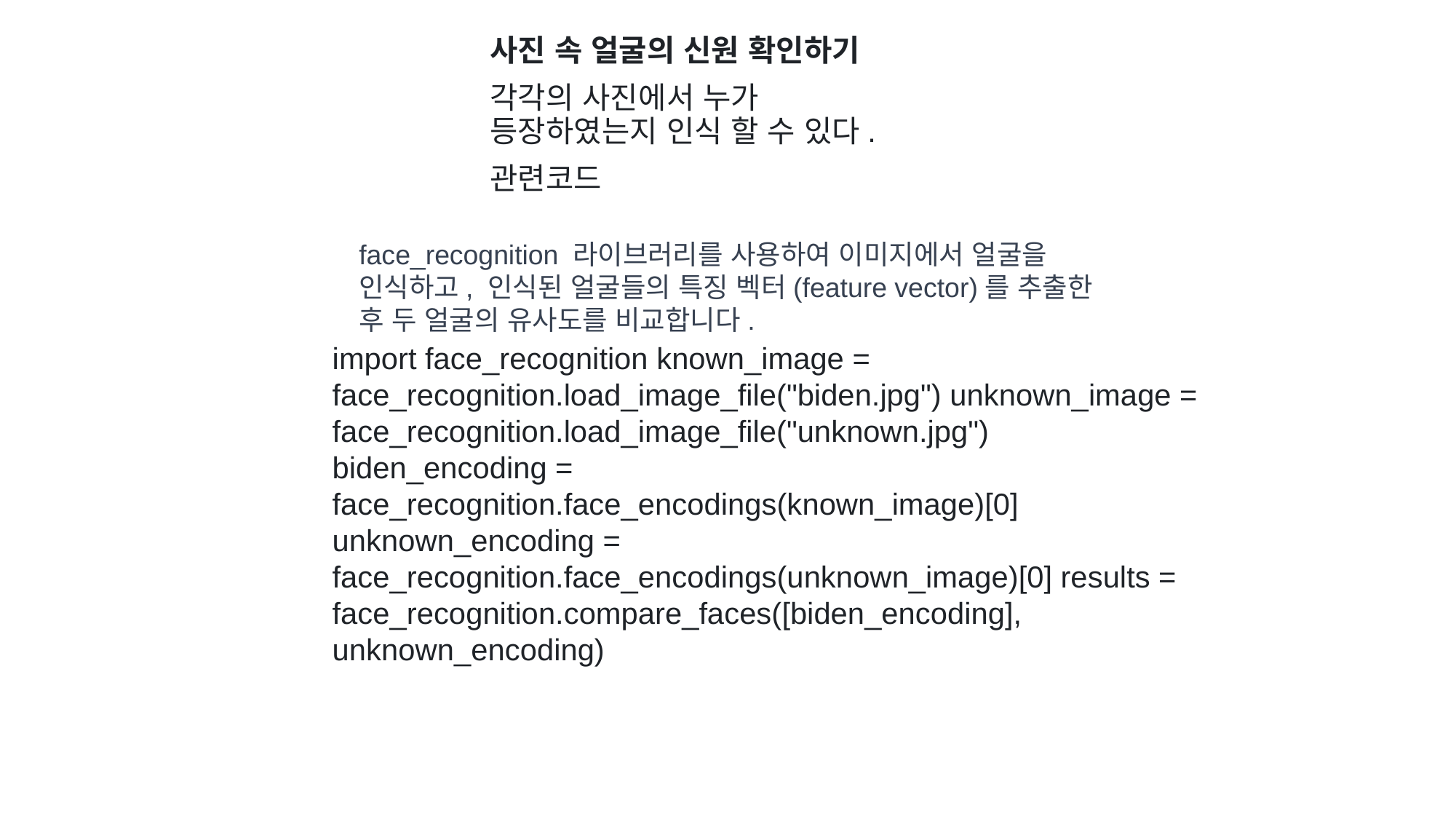

사진 속 얼굴의 신원 확인하기
각각의 사진에서 누가 등장하였는지 인식 할 수 있다.
관련코드

face_recognition 라이브러리를 사용하여 이미지에서 얼굴을 인식하고, 인식된 얼굴들의 특징 벡터(feature vector)를 추출한 후 두 얼굴의 유사도를 비교합니다.
import face_recognition known_image = face_recognition.load_image_file("biden.jpg") unknown_image = face_recognition.load_image_file("unknown.jpg") biden_encoding = face_recognition.face_encodings(known_image)[0] unknown_encoding = face_recognition.face_encodings(unknown_image)[0] results = face_recognition.compare_faces([biden_encoding], unknown_encoding)